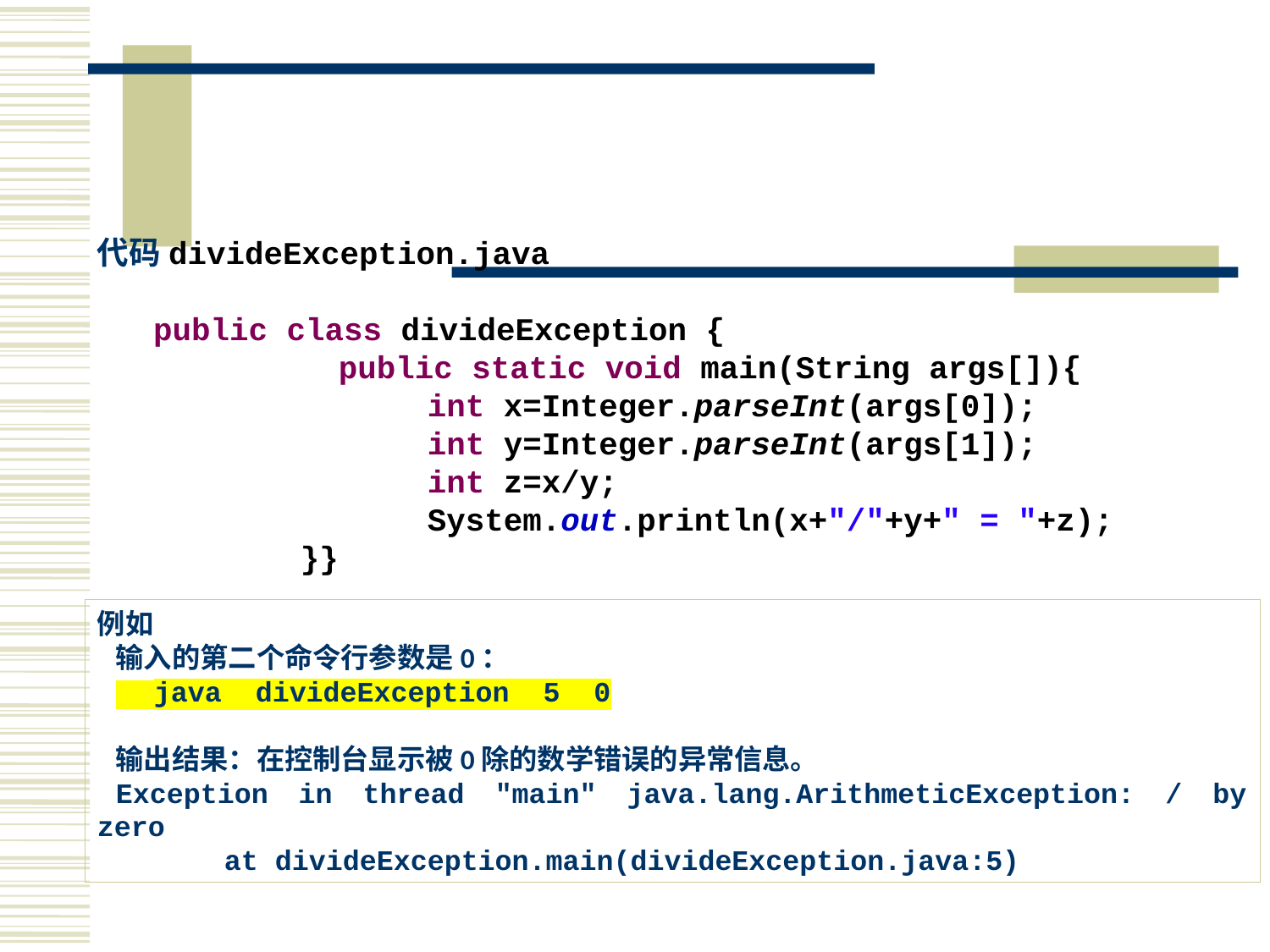

代码divideException.java

public class divideException {
	      public static void main(String args[]){
		    int x=Integer.parseInt(args[0]);
		    int y=Integer.parseInt(args[1]);
		    int z=x/y;
		    System.out.println(x+"/"+y+" = "+z);
	    }}
例如
输入的第二个命令行参数是0：
      java  divideException  5  0

输出结果：在控制台显示被0除的数学错误的异常信息。
Exception in thread "main" java.lang.ArithmeticException: / by zero
	at divideException.main(divideException.java:5)